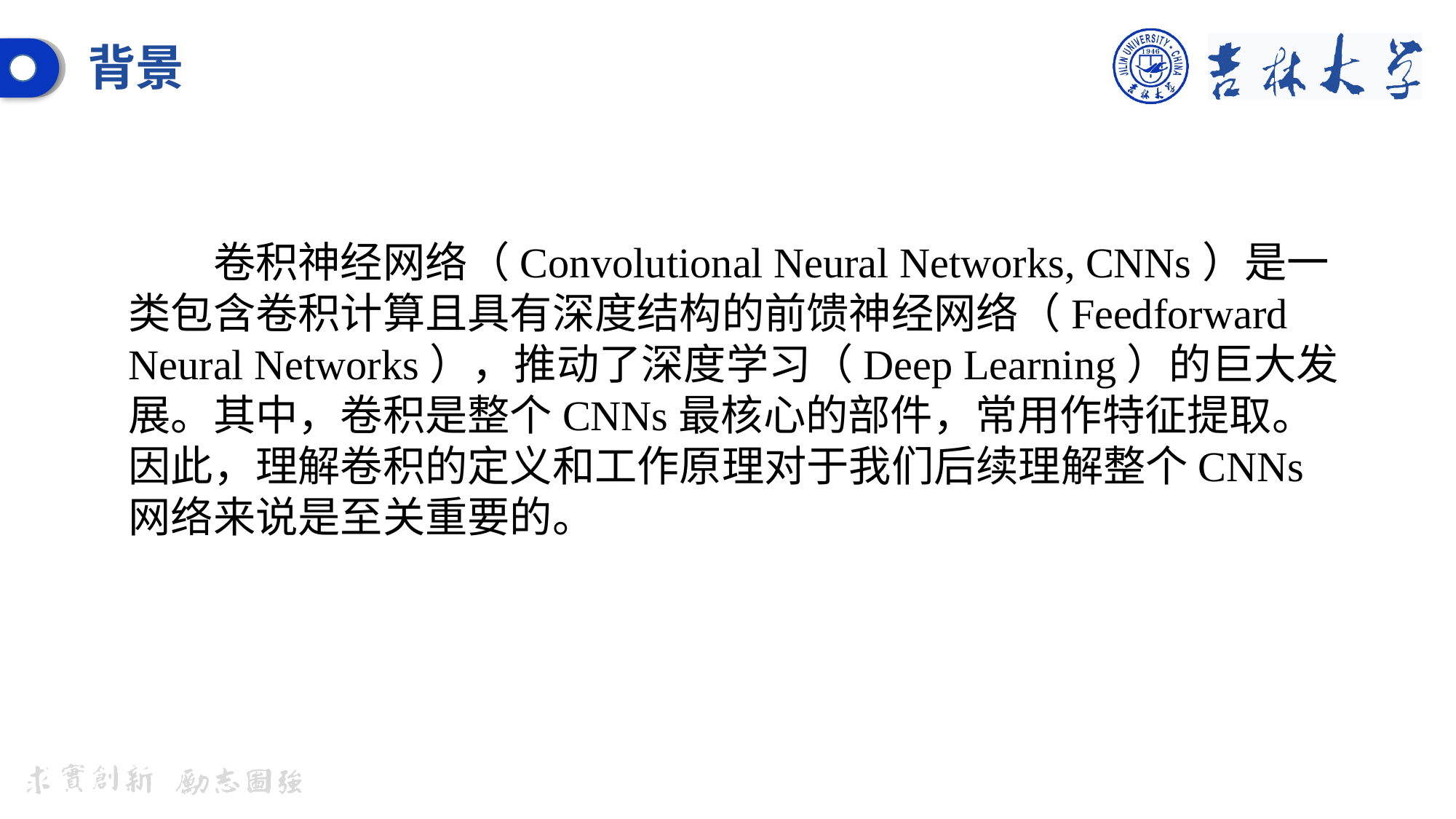

背景
卷积神经网络（Convolutional Neural Networks, CNNs）是一类包含卷积计算且具有深度结构的前馈神经网络（Feedforward Neural Networks），推动了深度学习（Deep Learning）的巨大发展。其中，卷积是整个CNNs最核心的部件，常用作特征提取。因此，理解卷积的定义和工作原理对于我们后续理解整个CNNs网络来说是至关重要的。